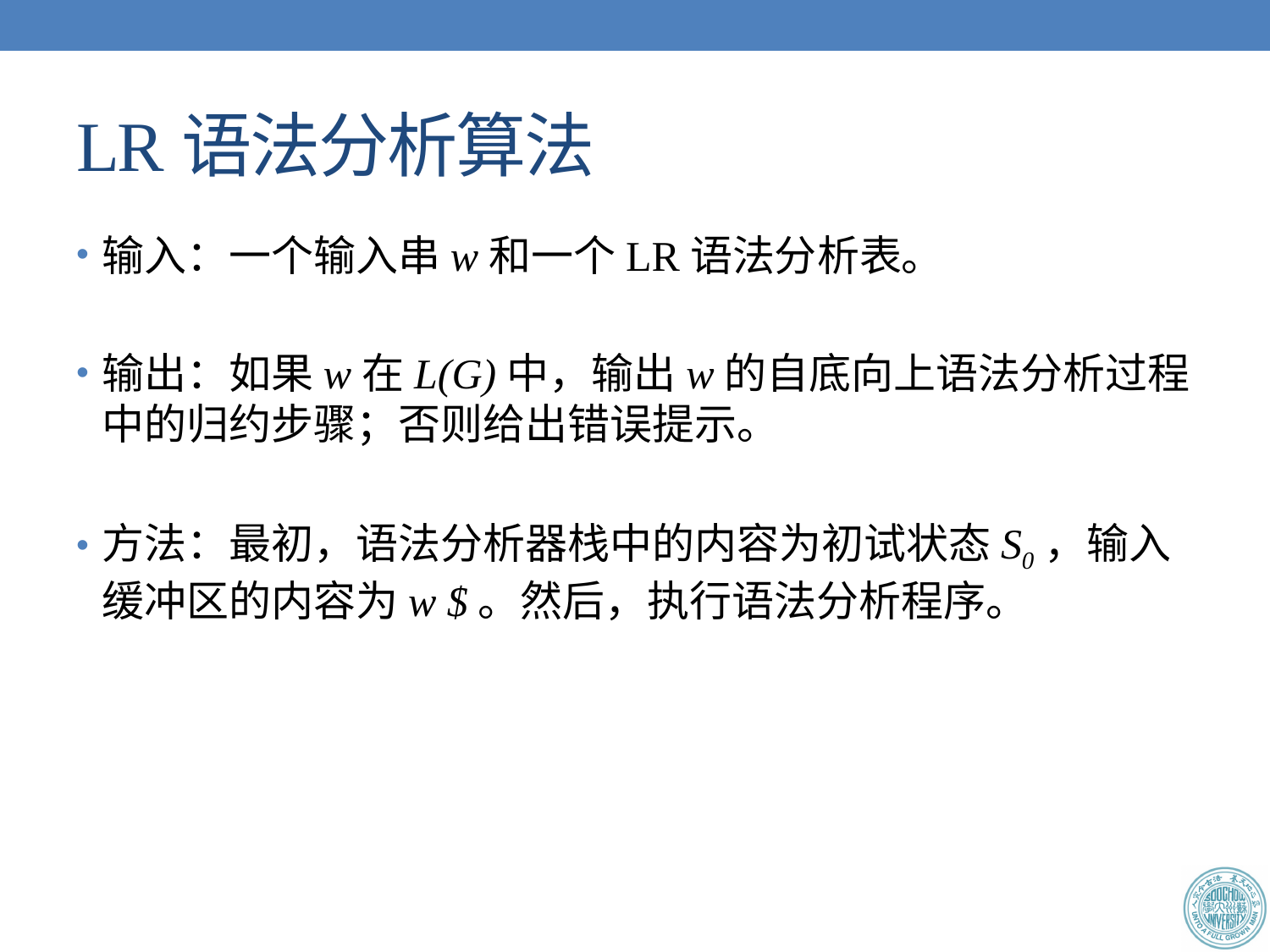

# LR语法分析算法
输入：一个输入串w和一个LR语法分析表。

输出：如果w在L(G)中，输出w的自底向上语法分析过程中的归约步骤；否则给出错误提示。

方法：最初，语法分析器栈中的内容为初试状态S0，输入缓冲区的内容为w $。然后，执行语法分析程序。